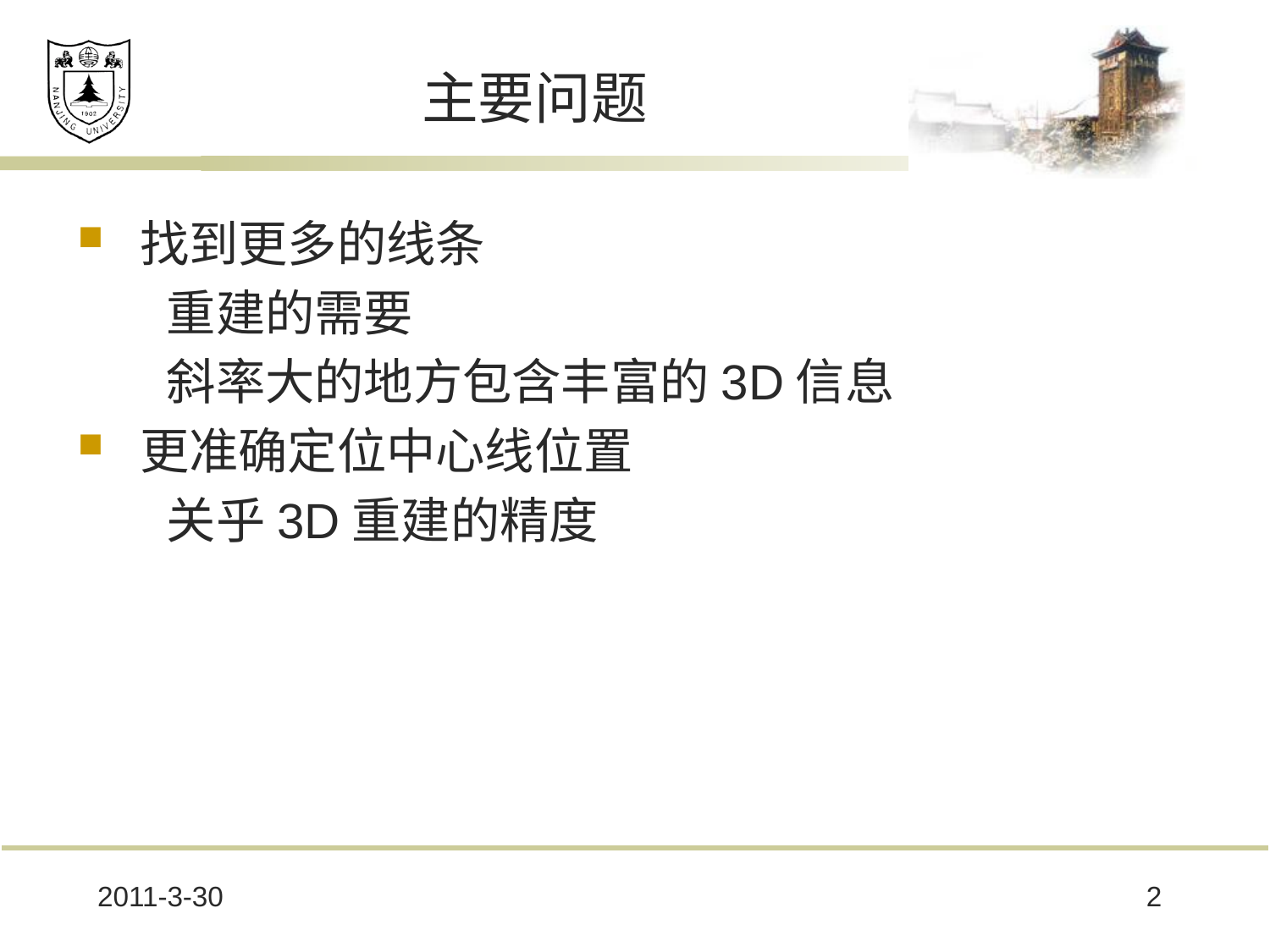

# 主要问题
找到更多的线条
       重建的需要
       斜率大的地方包含丰富的3D信息
更准确定位中心线位置
       关乎3D重建的精度
2011-3-30
2